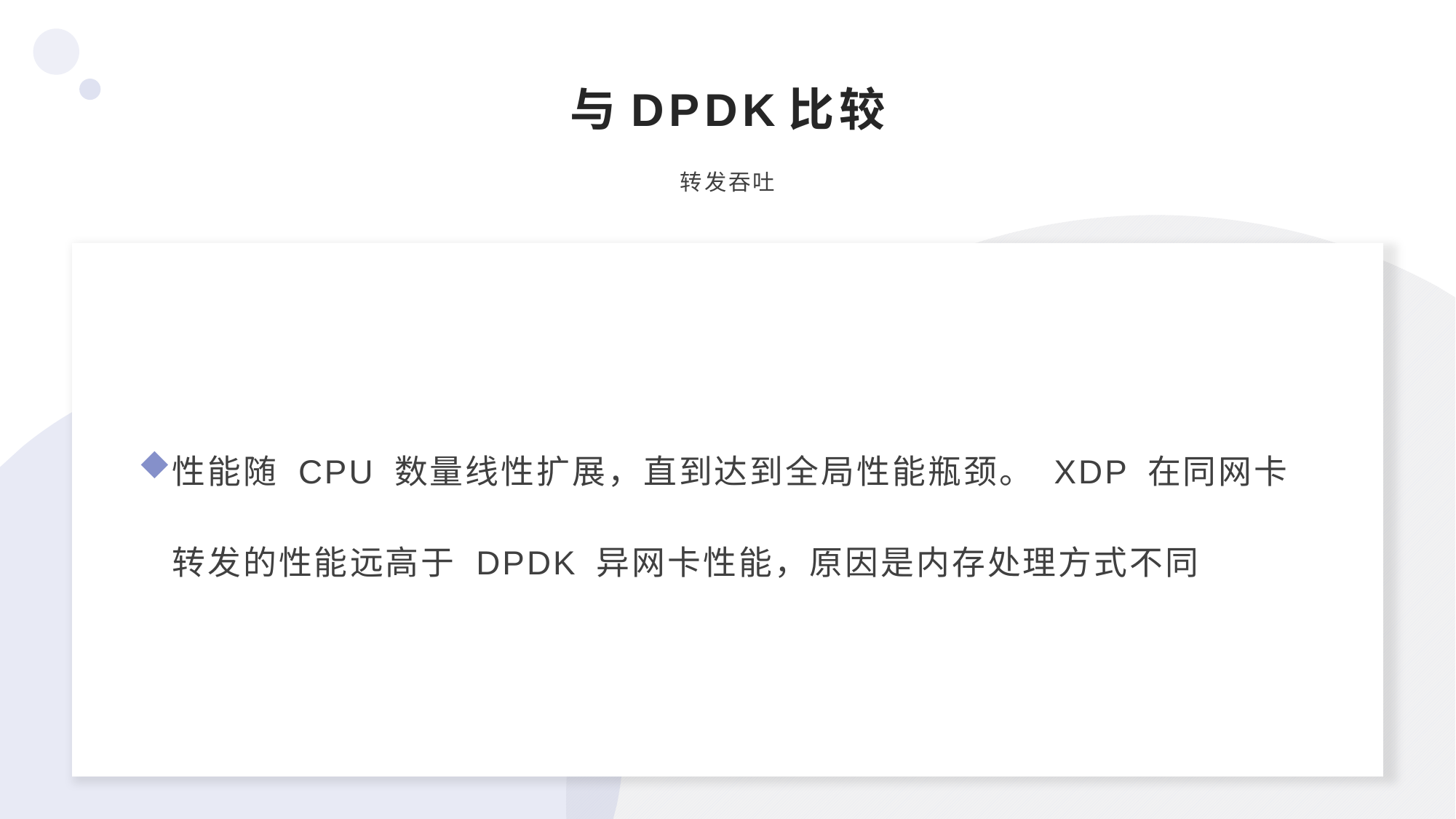

与DPDK比较

转发吞吐

性能随 CPU 数量线性扩展，直到达到全局性能瓶颈。 XDP 在同网卡转发的性能远高于 DPDK 异网卡性能，原因是内存处理方式不同